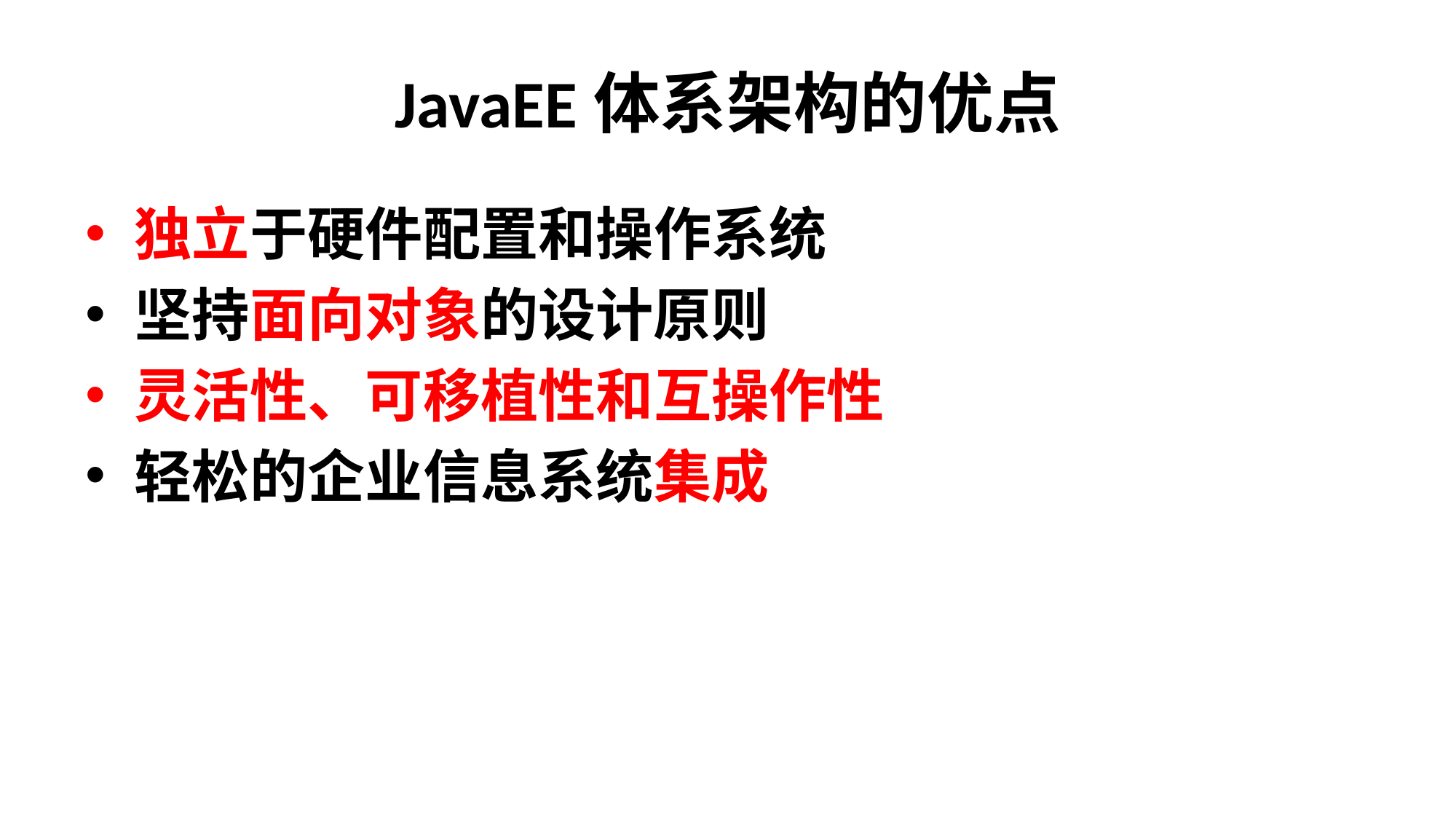

# JavaEE体系架构的优点
独立于硬件配置和操作系统
坚持面向对象的设计原则
灵活性、可移植性和互操作性
轻松的企业信息系统集成